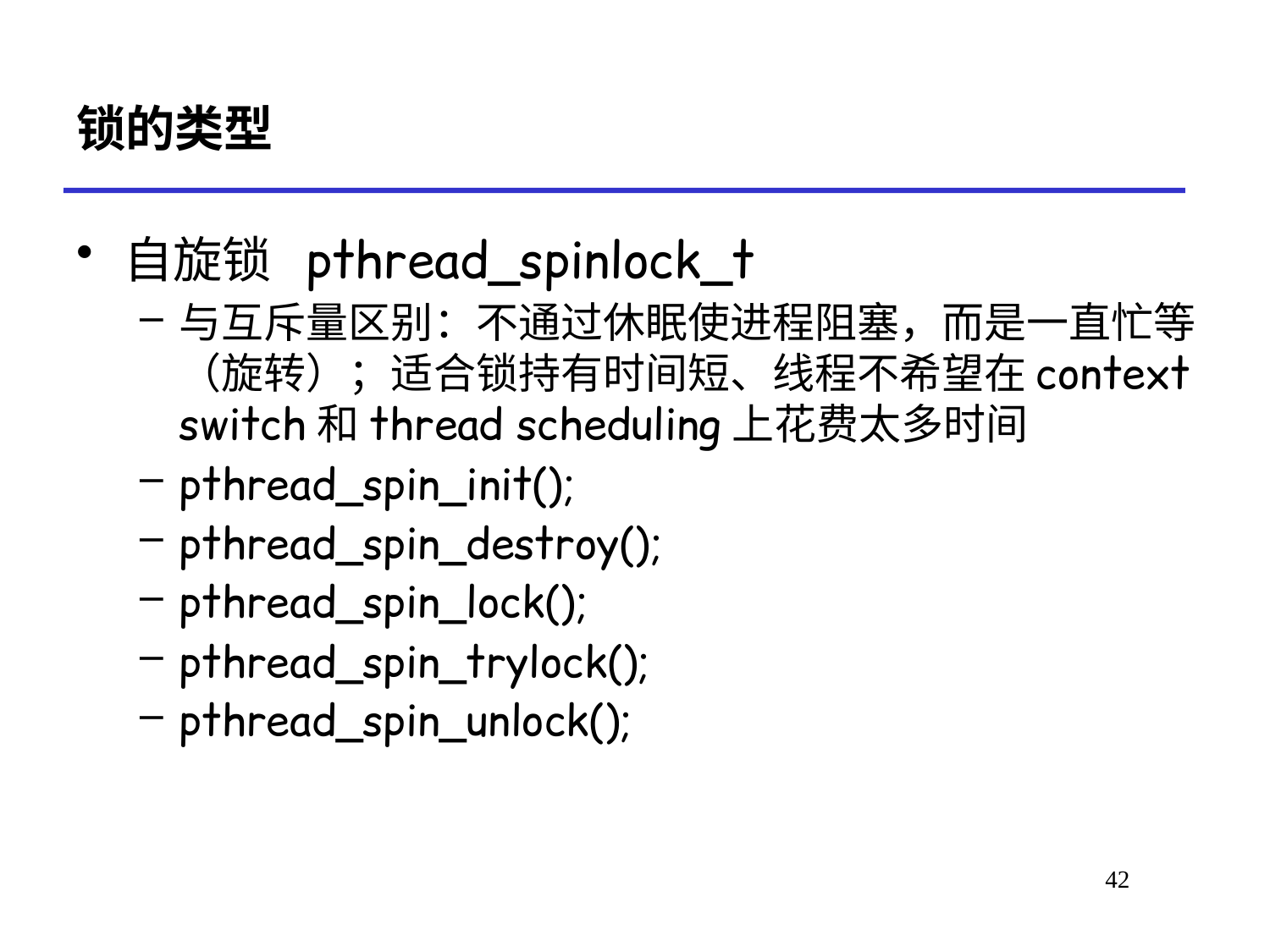

# 锁的类型
自旋锁  pthread_spinlock_t
与互斥量区别：不通过休眠使进程阻塞，而是一直忙等（旋转）；适合锁持有时间短、线程不希望在context switch和thread scheduling上花费太多时间
pthread_spin_init();
pthread_spin_destroy();
pthread_spin_lock();
pthread_spin_trylock();
pthread_spin_unlock();

42